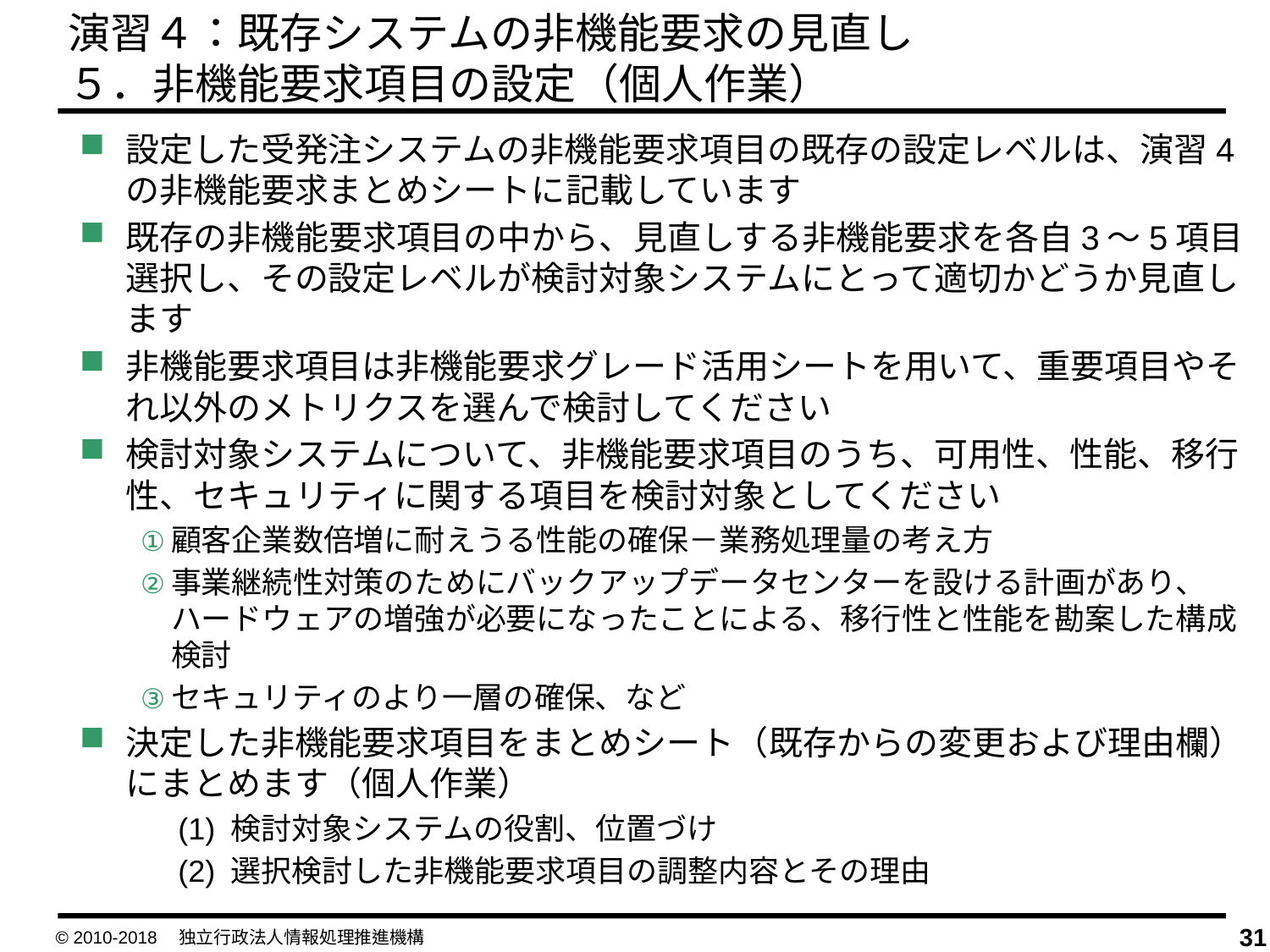

演習４：既存システムの非機能要求の見直し
５．非機能要求項目の設定（個人作業）
設定した受発注システムの非機能要求項目の既存の設定レベルは、演習4の非機能要求まとめシートに記載しています
既存の非機能要求項目の中から、見直しする非機能要求を各自3～5項目選択し、その設定レベルが検討対象システムにとって適切かどうか見直します
非機能要求項目は非機能要求グレード活用シートを用いて、重要項目やそれ以外のメトリクスを選んで検討してください
検討対象システムについて、非機能要求項目のうち、可用性、性能、移行性、セキュリティに関する項目を検討対象としてください
顧客企業数倍増に耐えうる性能の確保－業務処理量の考え方
事業継続性対策のためにバックアップデータセンターを設ける計画があり、ハードウェアの増強が必要になったことによる、移行性と性能を勘案した構成検討
セキュリティのより一層の確保、など
決定した非機能要求項目をまとめシート（既存からの変更および理由欄）にまとめます（個人作業）
　(1) 検討対象システムの役割、位置づけ
　(2) 選択検討した非機能要求項目の調整内容とその理由